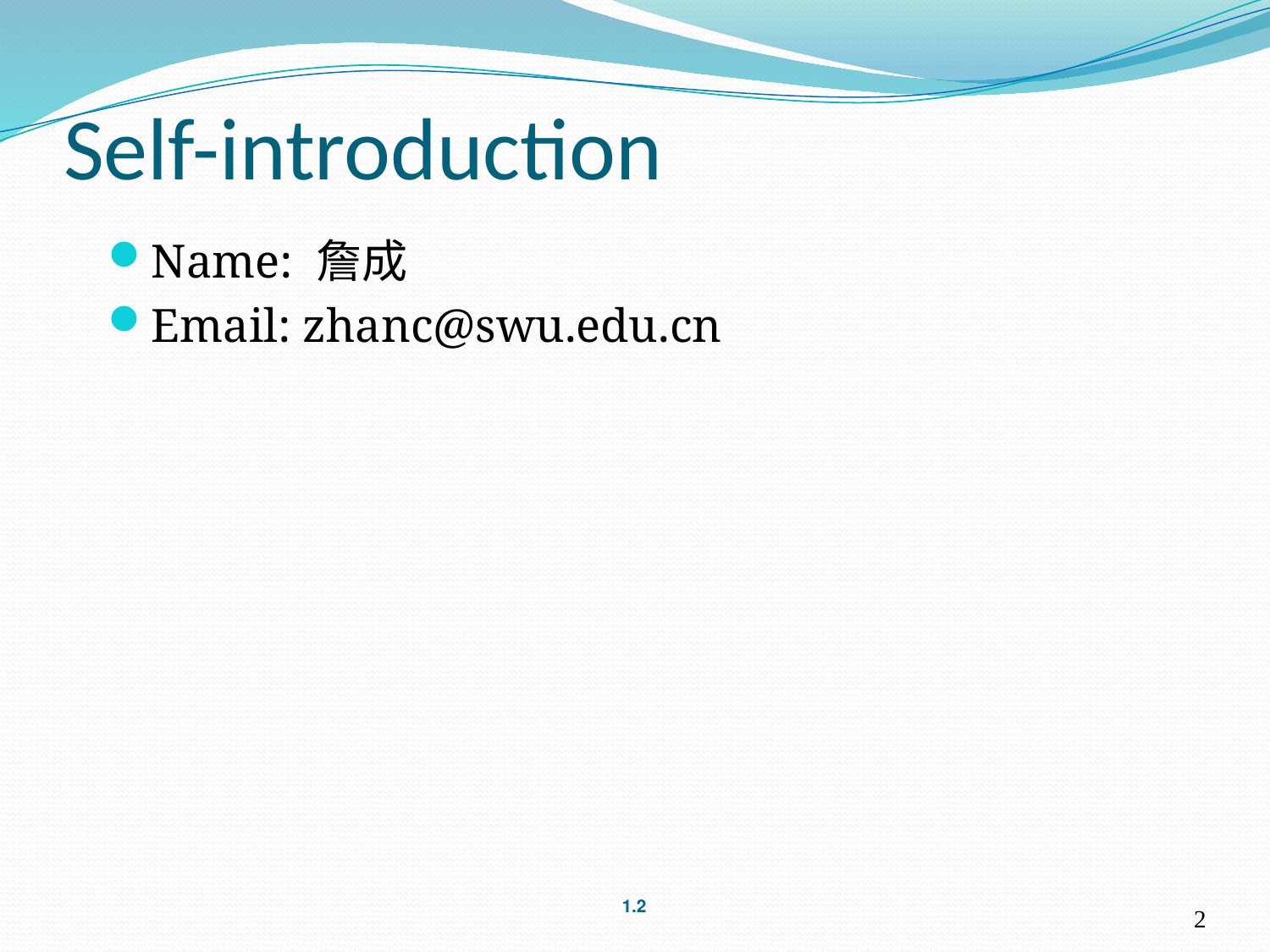

# Self-introduction
Name: 詹成
Email: zhanc@swu.edu.cn
2